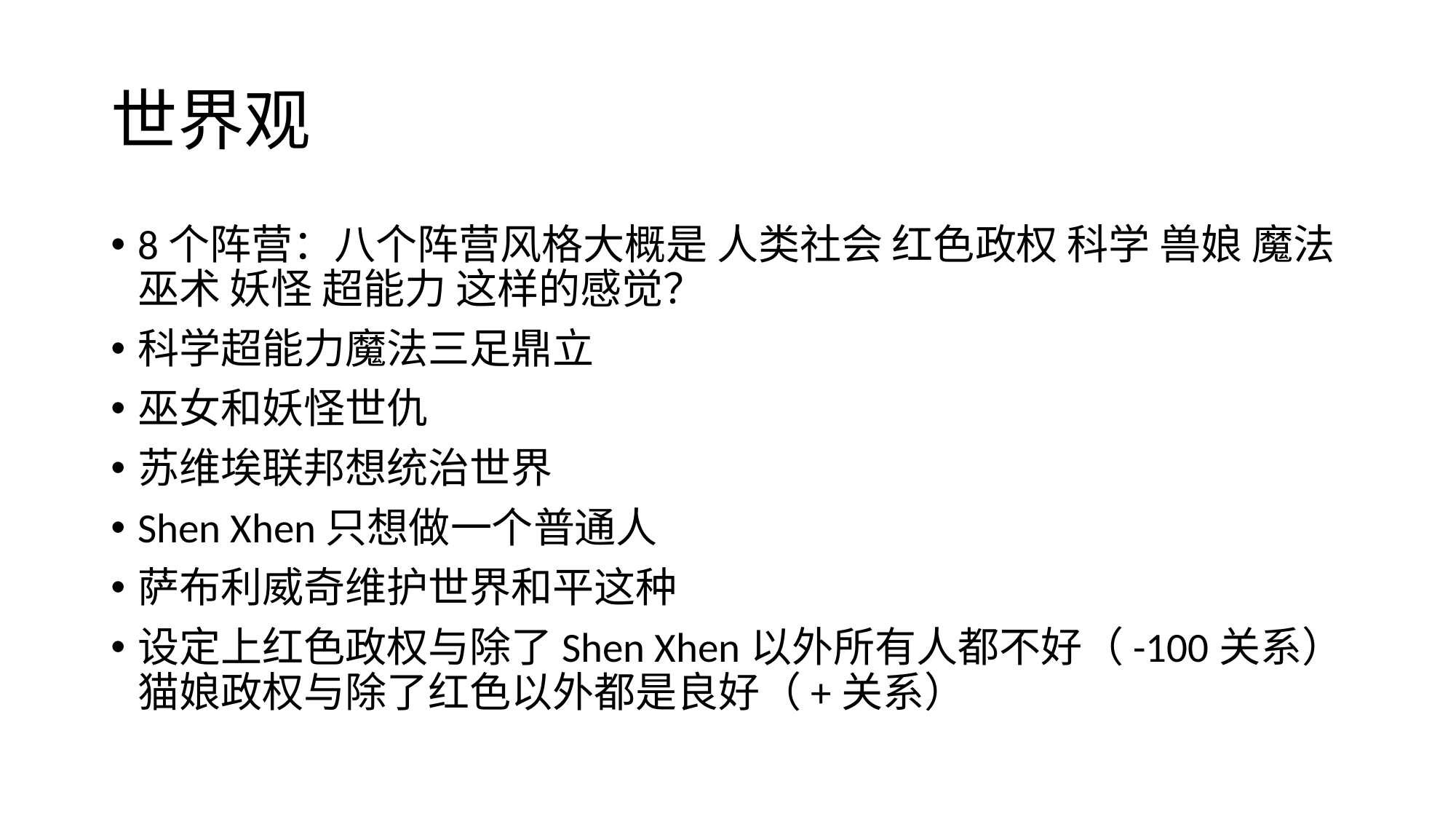

# 世界观
8个阵营：八个阵营风格大概是 人类社会 红色政权 科学 兽娘 魔法 巫术 妖怪 超能力 这样的感觉？
科学超能力魔法三足鼎立
巫女和妖怪世仇
苏维埃联邦想统治世界
Shen Xhen只想做一个普通人
萨布利威奇维护世界和平这种
设定上红色政权与除了Shen Xhen以外所有人都不好（-100关系）
猫娘政权与除了红色以外都是良好（+关系）